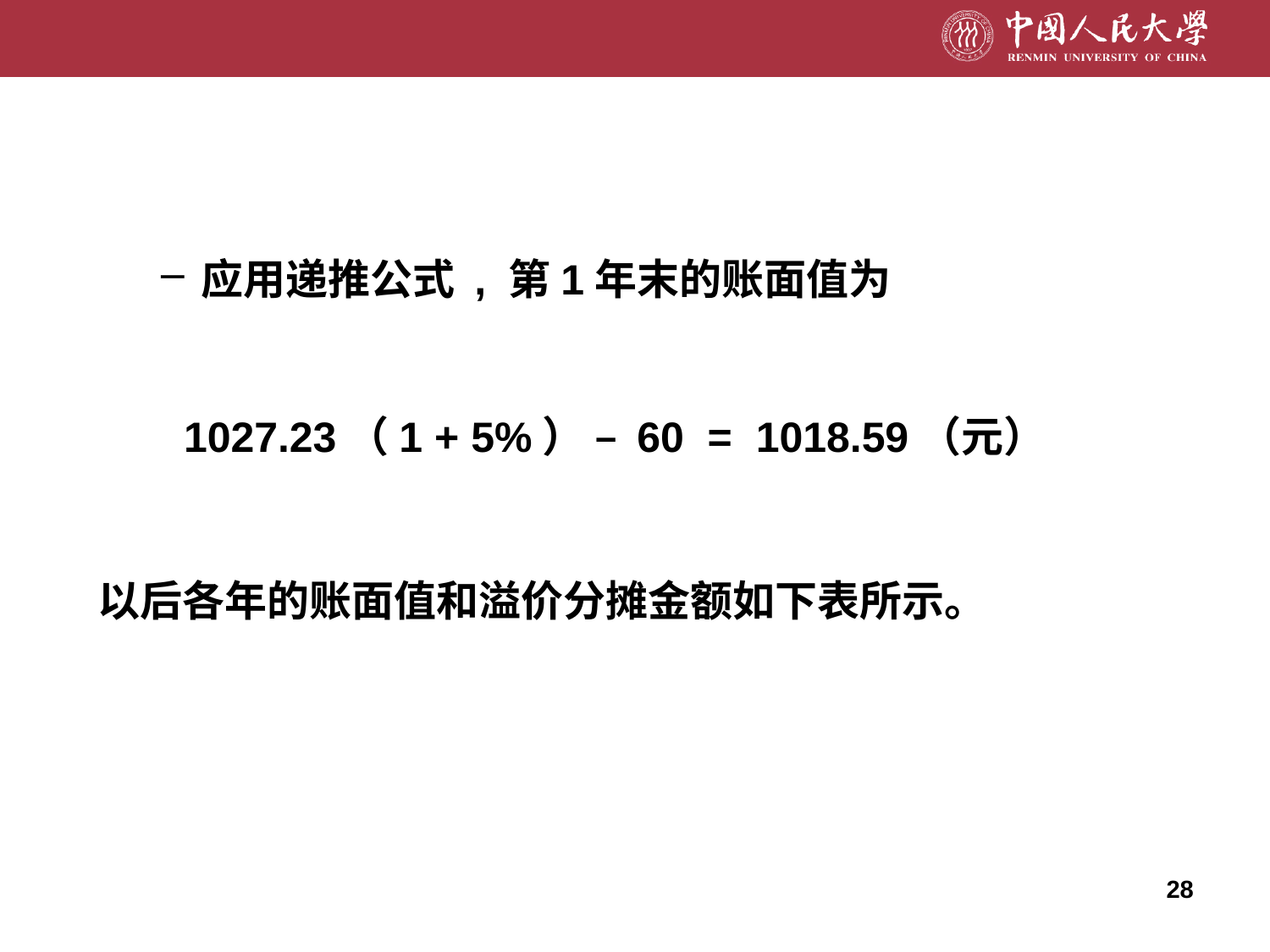

应用递推公式 , 第1年末的账面值为

1027.23（1 + 5%） – 60  =  1018.59（元）

以后各年的账面值和溢价分摊金额如下表所示。
28